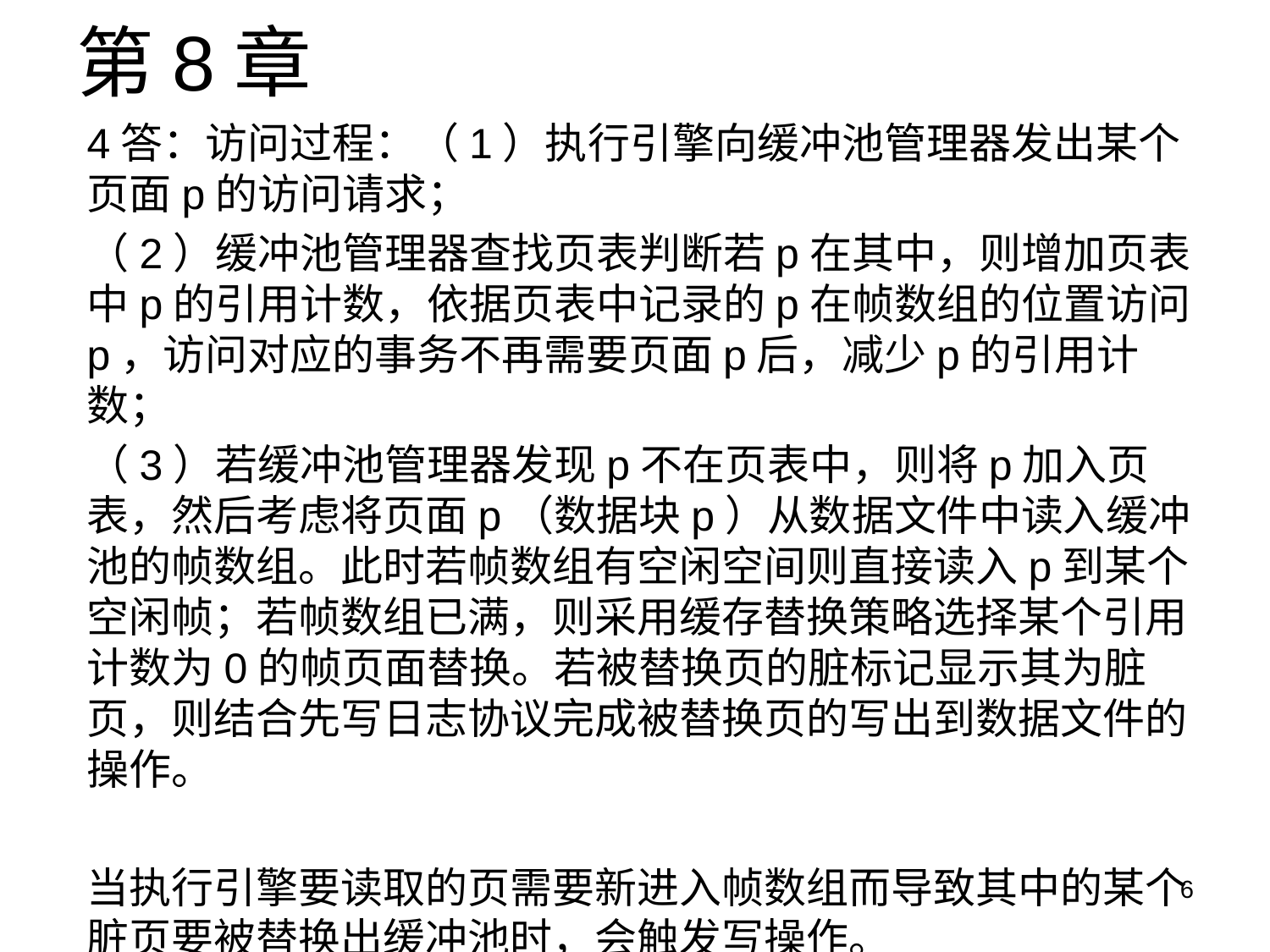

# 第8章
4答：访问过程：（1）执行引擎向缓冲池管理器发出某个页面p的访问请求；
（2）缓冲池管理器查找页表判断若p在其中，则增加页表中p的引用计数，依据页表中记录的p在帧数组的位置访问p，访问对应的事务不再需要页面p后，减少p的引用计数；
（3）若缓冲池管理器发现p不在页表中，则将p加入页表，然后考虑将页面p（数据块p）从数据文件中读入缓冲池的帧数组。此时若帧数组有空闲空间则直接读入p到某个空闲帧；若帧数组已满，则采用缓存替换策略选择某个引用计数为0的帧页面替换。若被替换页的脏标记显示其为脏页，则结合先写日志协议完成被替换页的写出到数据文件的操作。

当执行引擎要读取的页需要新进入帧数组而导致其中的某个脏页要被替换出缓冲池时，会触发写操作。
6